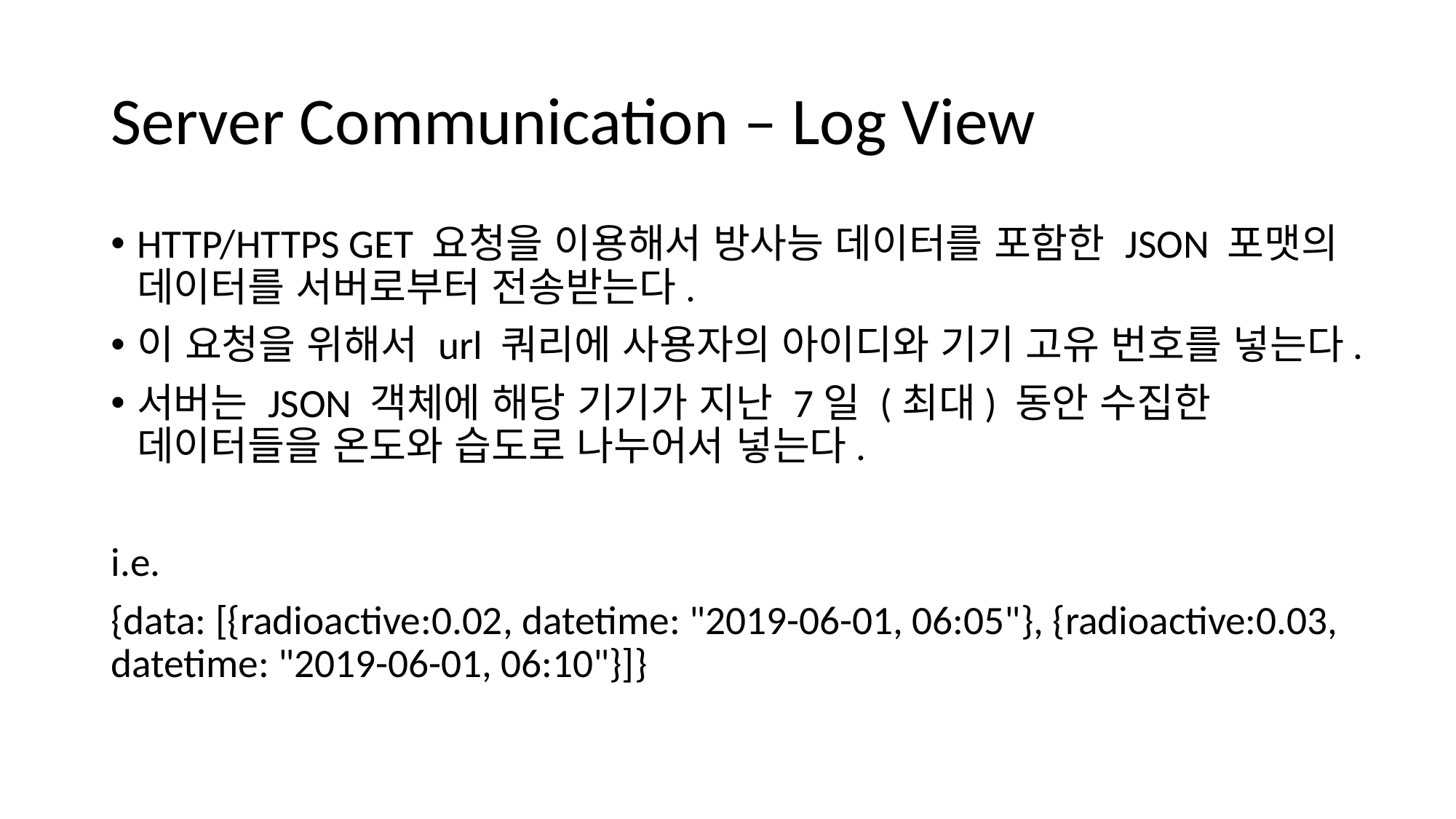

# Server Communication – Log View
HTTP/HTTPS GET 요청을 이용해서 방사능 데이터를 포함한 JSON 포맷의 데이터를 서버로부터 전송받는다.
이 요청을 위해서 url 쿼리에 사용자의 아이디와 기기 고유 번호를 넣는다.
서버는 JSON 객체에 해당 기기가 지난 7일 (최대) 동안 수집한 데이터들을 온도와 습도로 나누어서 넣는다.

i.e.
{data: [{radioactive:0.02, datetime: "2019-06-01, 06:05"}, {radioactive:0.03, datetime: "2019-06-01, 06:10"}]}